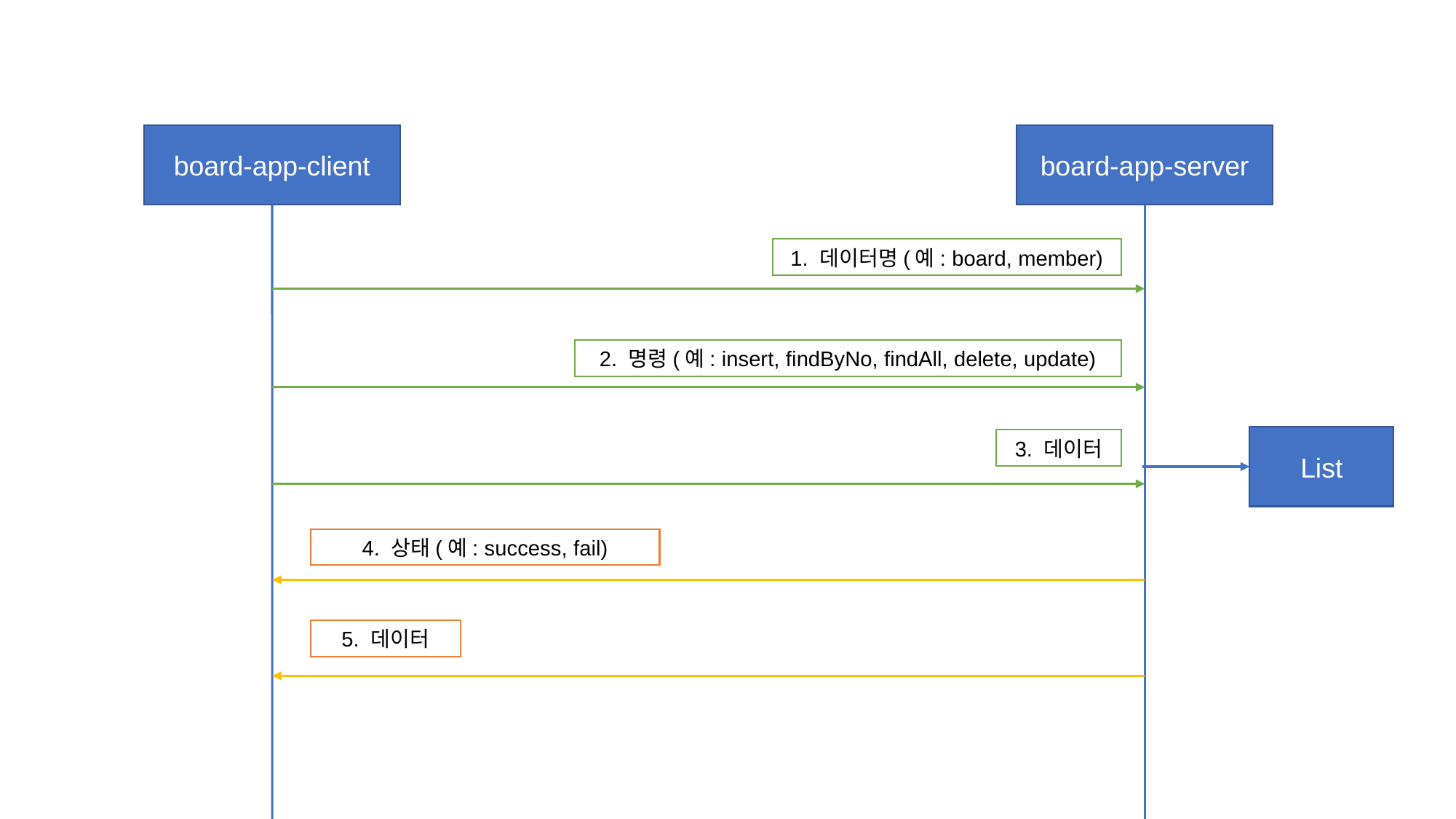

board-app-client
board-app-server
1. 데이터명(예: board, member)
2. 명령(예: insert, findByNo, findAll, delete, update)
List
3. 데이터
4. 상태(예: success, fail)
5. 데이터